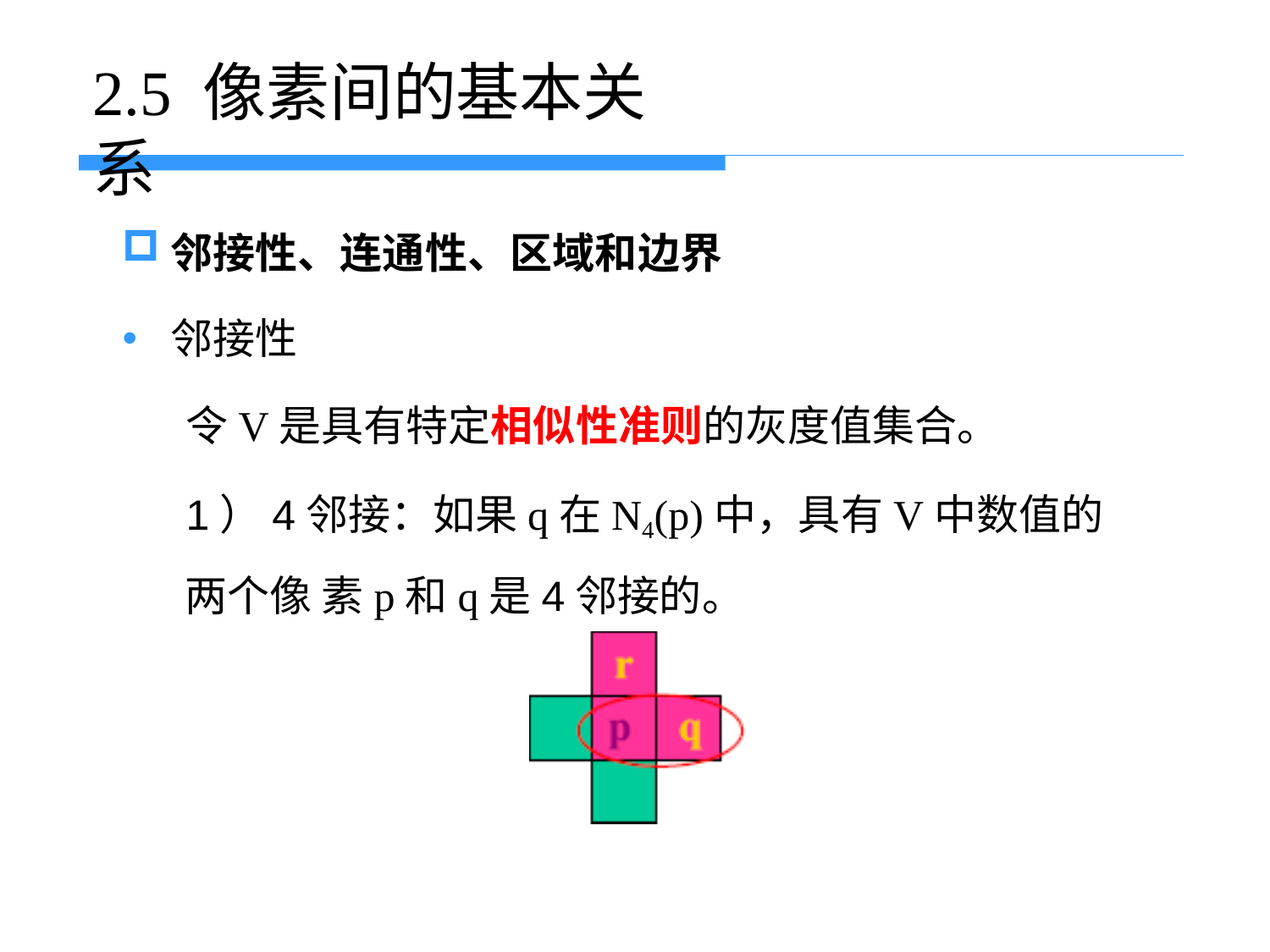

# 2.5 像素间的基本关系
邻接性、连通性、区域和边界
邻接性
令V是具有特定相似性准则的灰度值集合。
1）4邻接：如果q在N4(p)中，具有V中数值的两个像 素p和q是4邻接的。